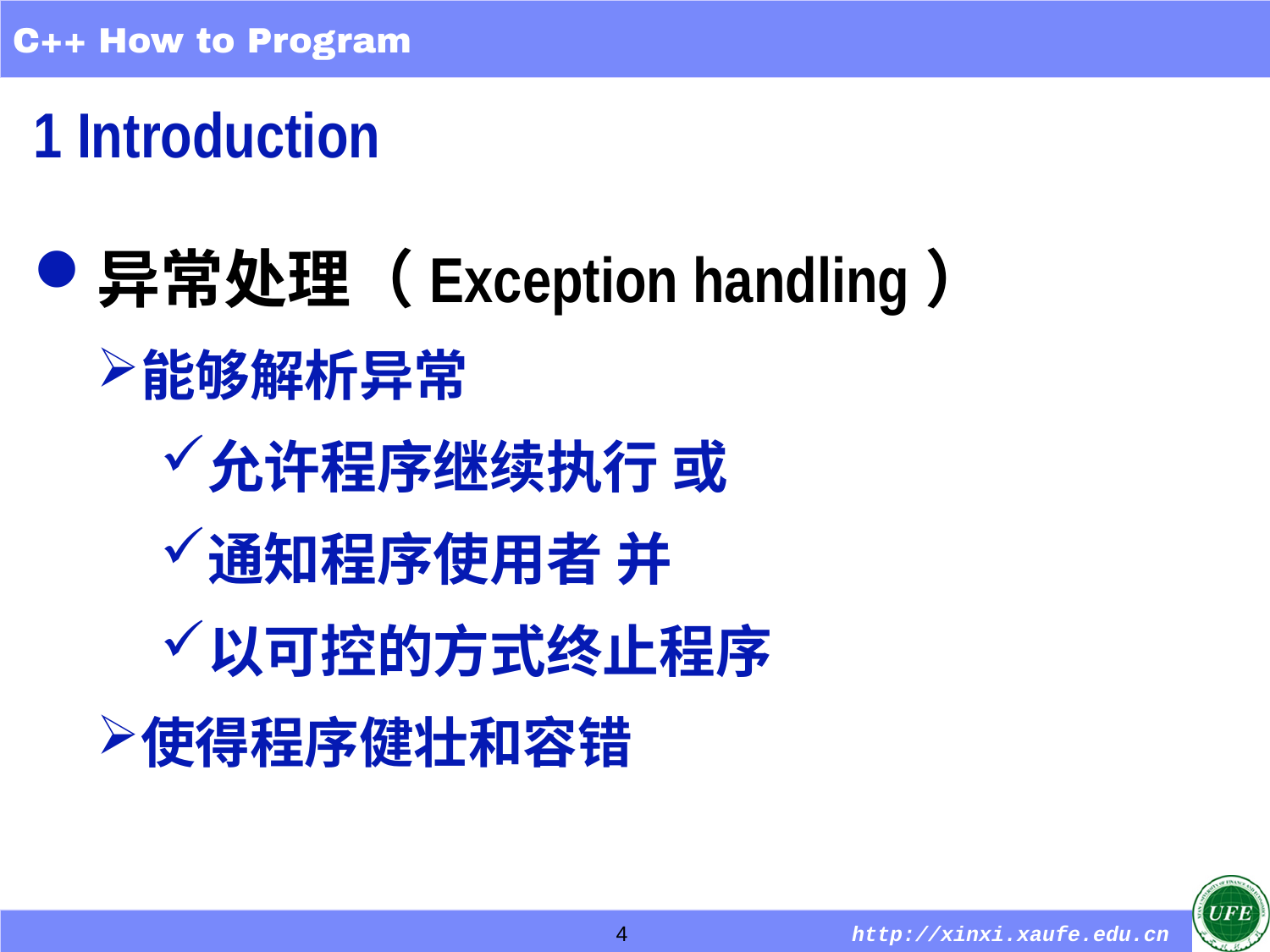

1 Introduction
异常处理（Exception handling）
能够解析异常
允许程序继续执行 或
通知程序使用者 并
以可控的方式终止程序
使得程序健壮和容错
4